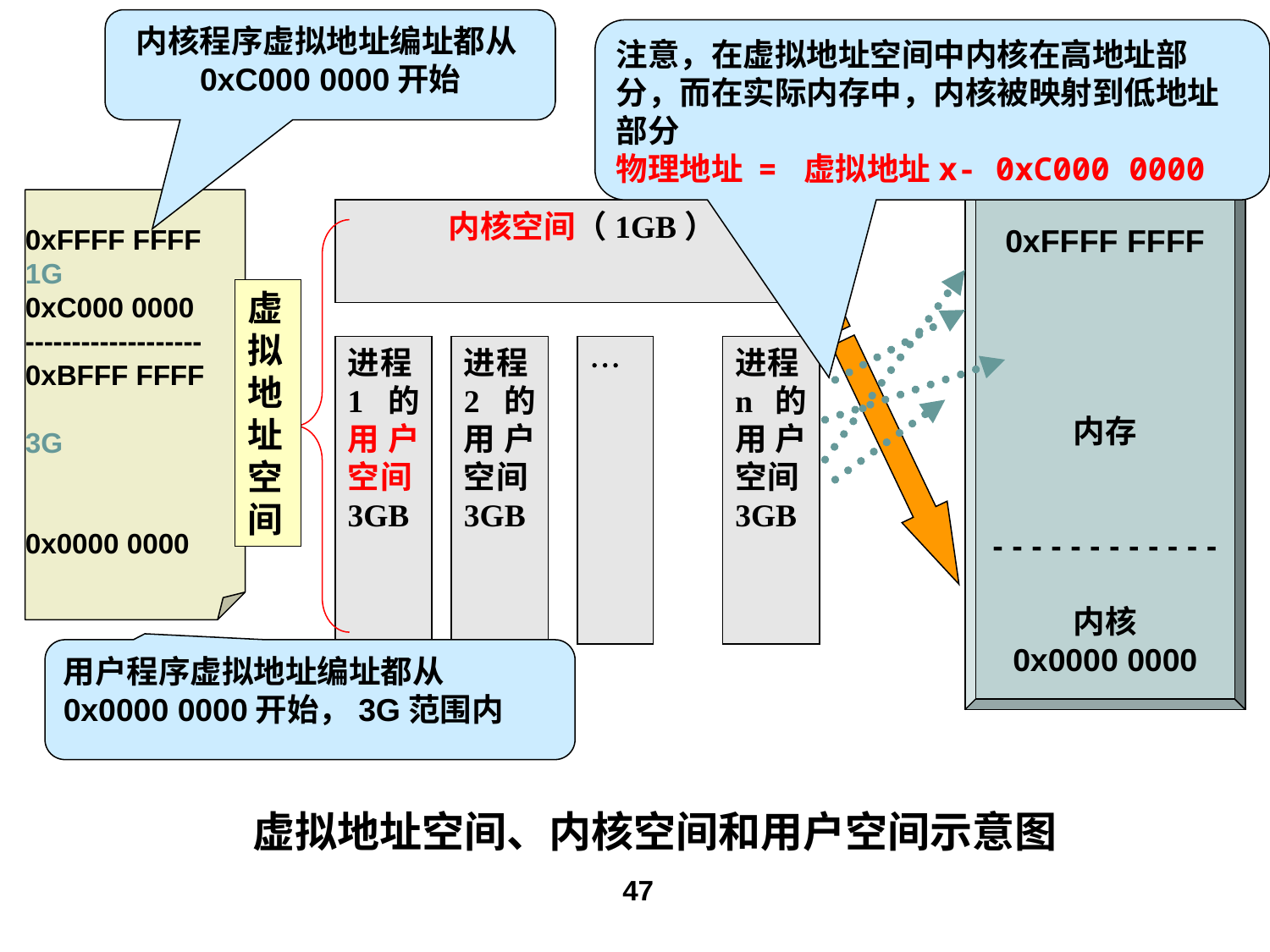

内核程序虚拟地址编址都从0xC000 0000开始
注意，在虚拟地址空间中内核在高地址部分，而在实际内存中，内核被映射到低地址部分
物理地址 = 虚拟地址x- 0xC000 0000
0xFFFF FFFF
1G
0xC000 0000
-------------------
0xBFFF FFFF

3G

0x0000 0000
0xFFFF FFFF

内存

- - - - - - - - - - - -

内核
0x0000 0000
内核空间（1GB）
进程1的用户空间3GB
进程2的用户空间3GB
…
进程n的用户空间3GB

虚拟地址空
间

用户程序虚拟地址编址都从
0x0000 0000开始，3G范围内
# 虚拟地址空间、内核空间和用户空间示意图
47